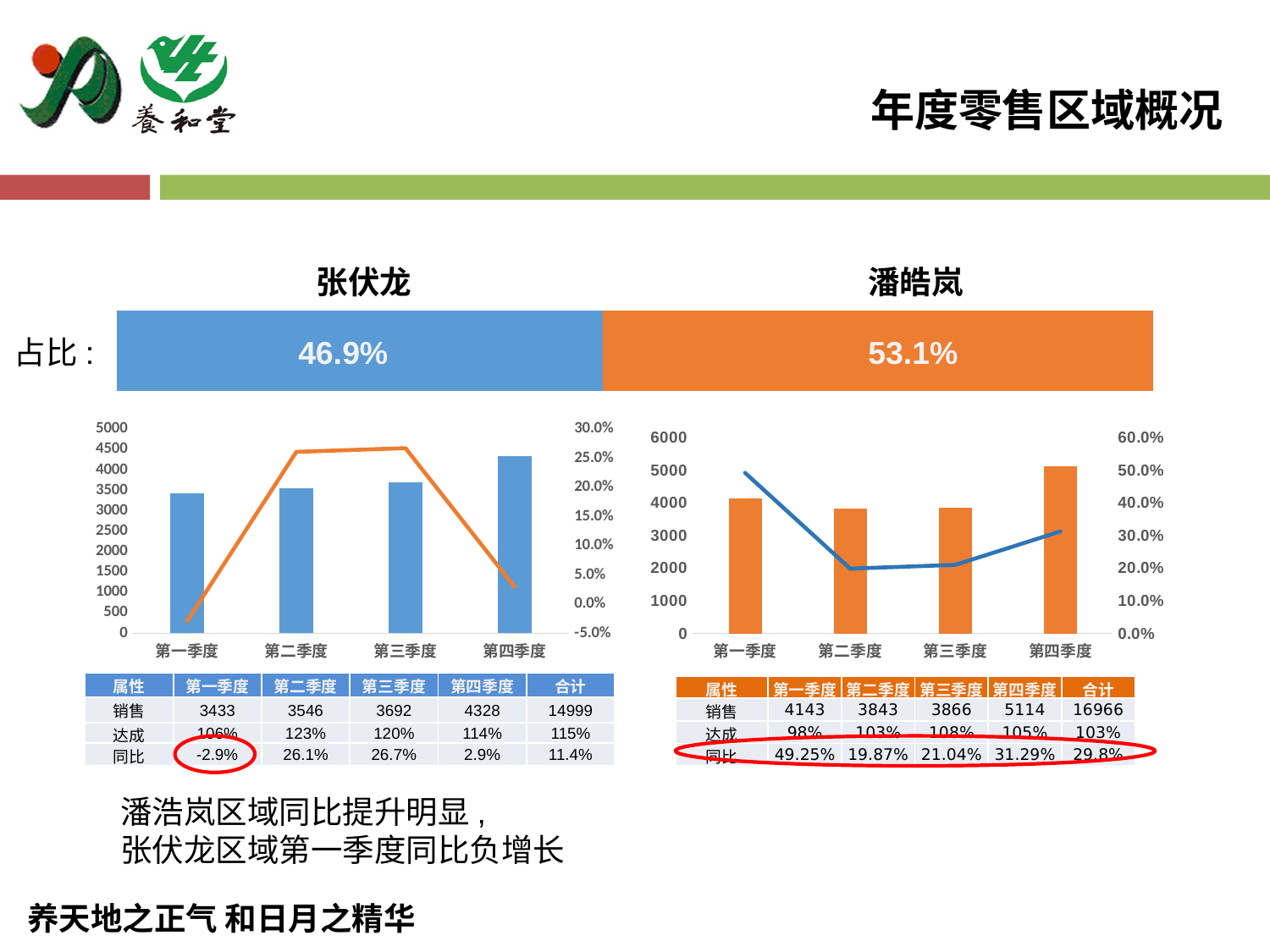

年度零售区域概况

### Chart

| Category | 张伏龙 | 潘皓岚 |
|---|---|---|
张伏龙
潘皓岚
占比:
46.9%
53.1%

### Chart

| Category |  |  |
|---|---|---|
| 第一季度 | 3432.7136715037223 | -0.029065150508995274 |
| 第二季度 | 3545.8609415041255 | 0.26086416130421863 |
| 第三季度 | 3691.9060495523545 | 0.26718530768713444 |
| 第四季度 | 4328.107216945998 | 0.029443926505403173 |

### Chart

| Category |  |  |
|---|---|---|
| 第一季度 | 4142.8937519821375 | 0.4924702165487225 |
| 第二季度 | 3842.551127601859 | 0.19874391411484882 |
| 第三季度 | 3866.3281583346898 | 0.21036639322523176 |
| 第四季度 | 5113.7527817626005 | 0.31292848884724256 |
| 属性 | 第一季度 | 第二季度 | 第三季度 | 第四季度 | 合计 |
| --- | --- | --- | --- | --- | --- |
| 销售 | 3433 | 3546 | 3692 | 4328 | 14999 |
| 达成 | 106% | 123% | 120% | 114% | 115% |
| 同比 | -2.9% | 26.1% | 26.7% | 2.9% | 11.4% |
| 属性 | 第一季度 | 第二季度 | 第三季度 | 第四季度 | 合计 |
| --- | --- | --- | --- | --- | --- |
| 销售 | 4143 | 3843 | 3866 | 5114 | 16966 |
| 达成 | 98% | 103% | 108% | 105% | 103% |
| 同比 | 49.25% | 19.87% | 21.04% | 31.29% | 29.8% |

潘浩岚区域同比提升明显,
张伏龙区域第一季度同比负增长